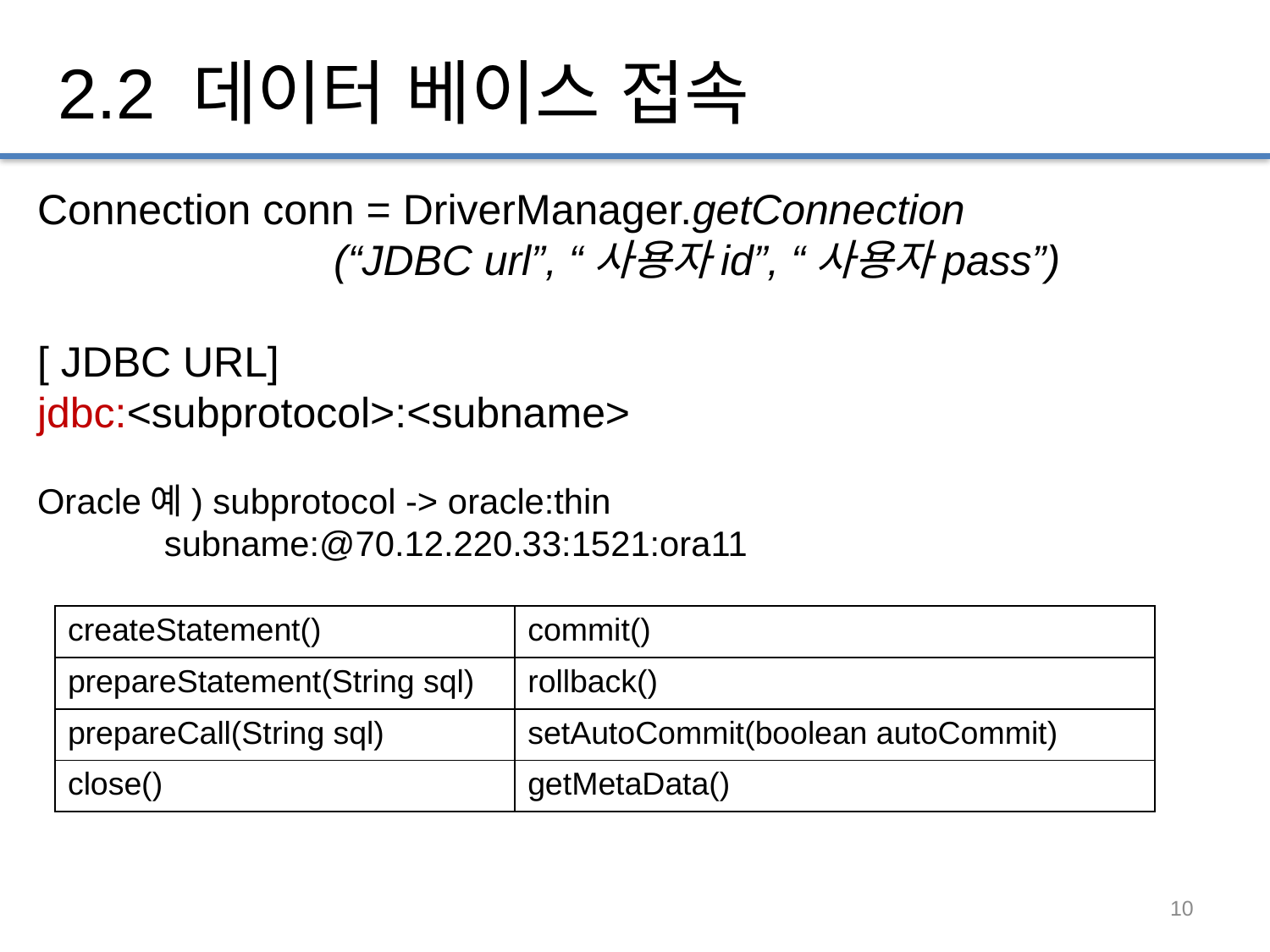

# 2.2 데이터 베이스 접속
Connection conn = DriverManager.getConnection
                         (“JDBC url”, “사용자id”, “사용자pass”)

[ JDBC URL]
jdbc:<subprotocol>:<subname>

Oracle예) subprotocol -> oracle:thin
             subname:@70.12.220.33:1521:ora11
| createStatement() | commit() |
| --- | --- |
| prepareStatement(String sql) | rollback() |
| prepareCall(String sql) | setAutoCommit(boolean autoCommit) |
| close() | getMetaData() |
10